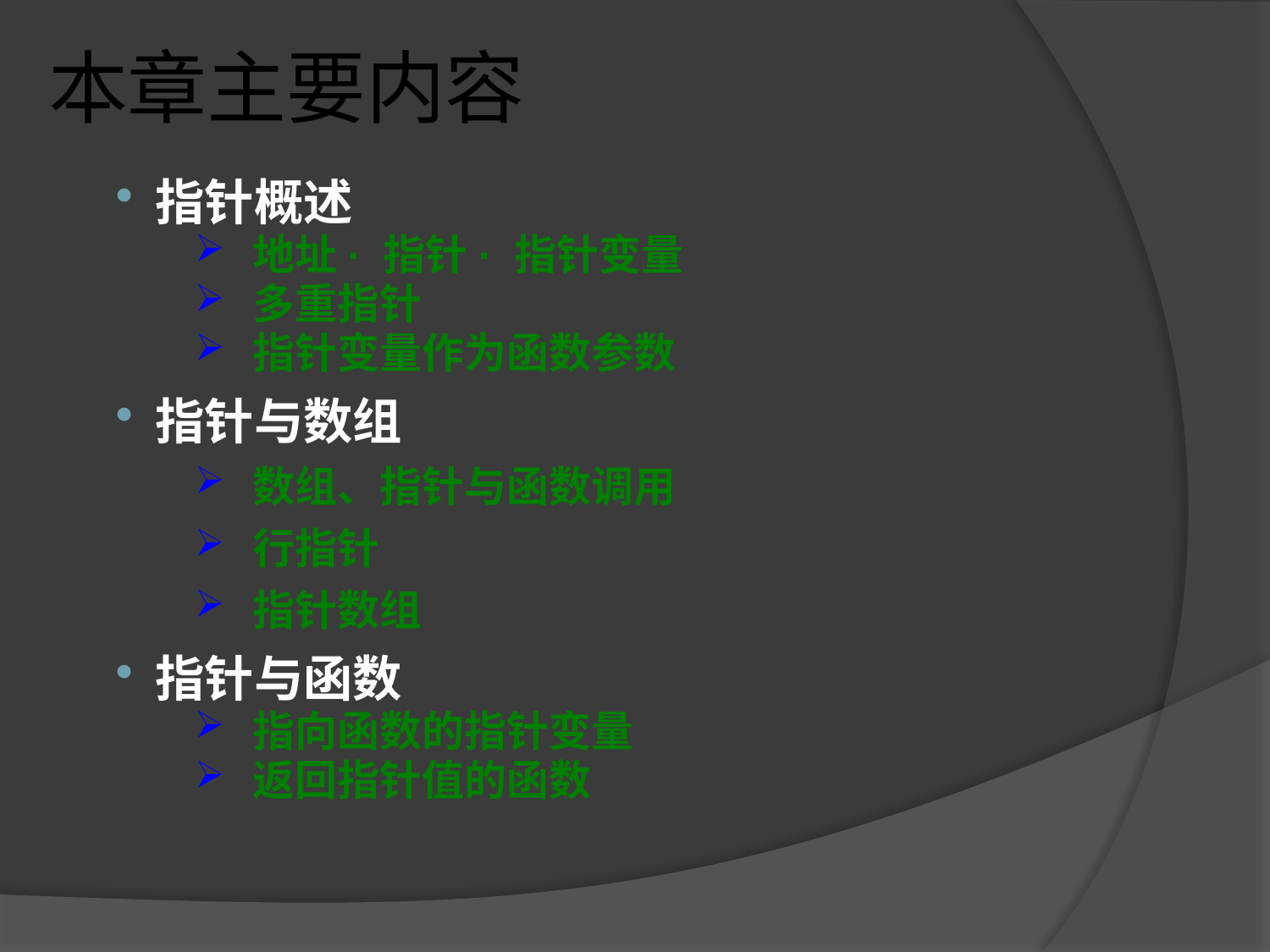

# 本章主要内容
指针概述
 地址· 指针· 指针变量
 多重指针
 指针变量作为函数参数
指针与数组
 数组、指针与函数调用
 行指针
 指针数组
指针与函数
 指向函数的指针变量
 返回指针值的函数